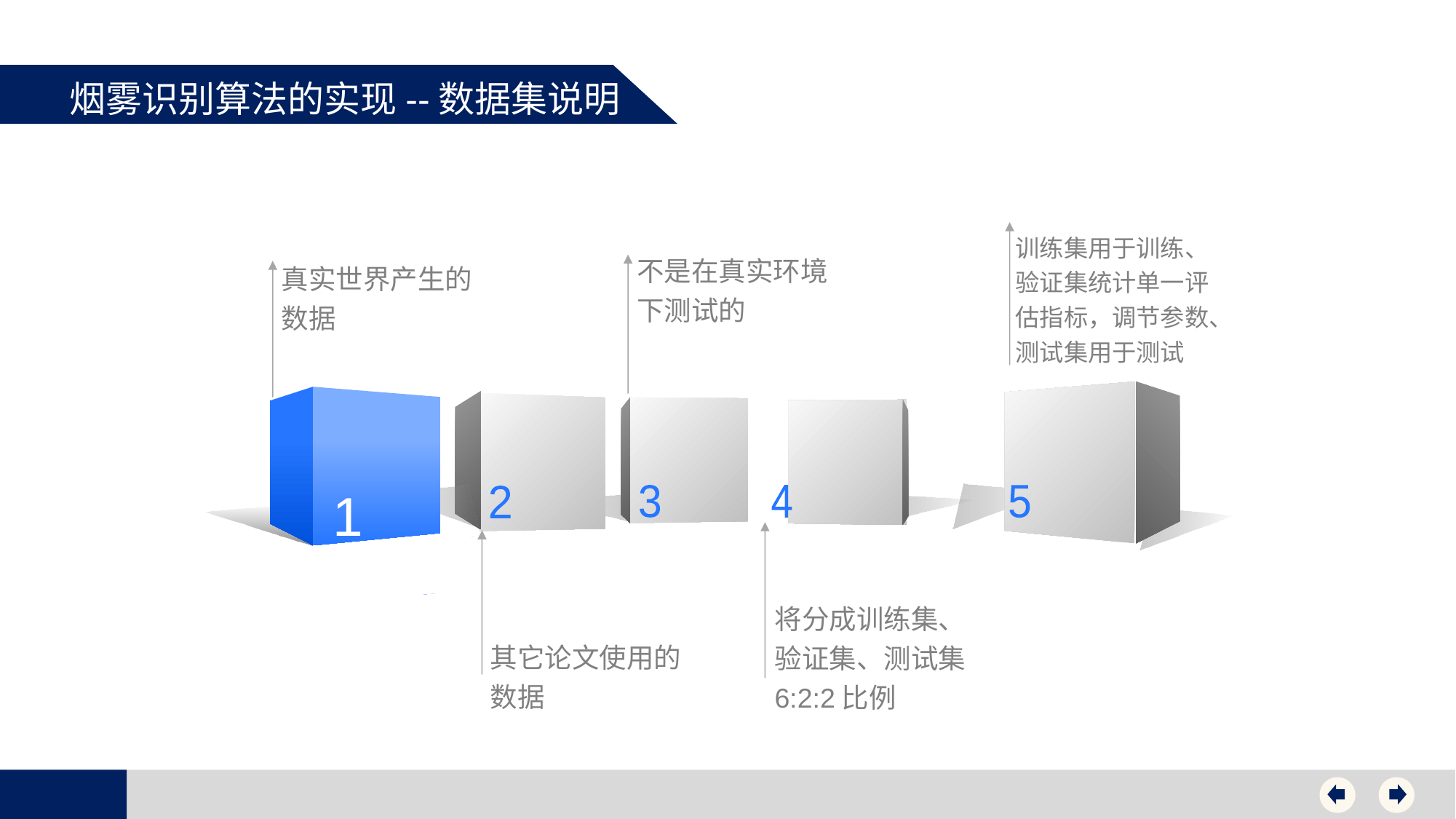

烟雾识别算法的实现--数据集说明
训练集用于训练、验证集统计单一评估指标，调节参数、测试集用于测试

不是在真实环境下测试的

3
4
5

2

将分成训练集、验证集、测试集6:2:2比例

其它论文使用的数据
真实世界产生的数据

1